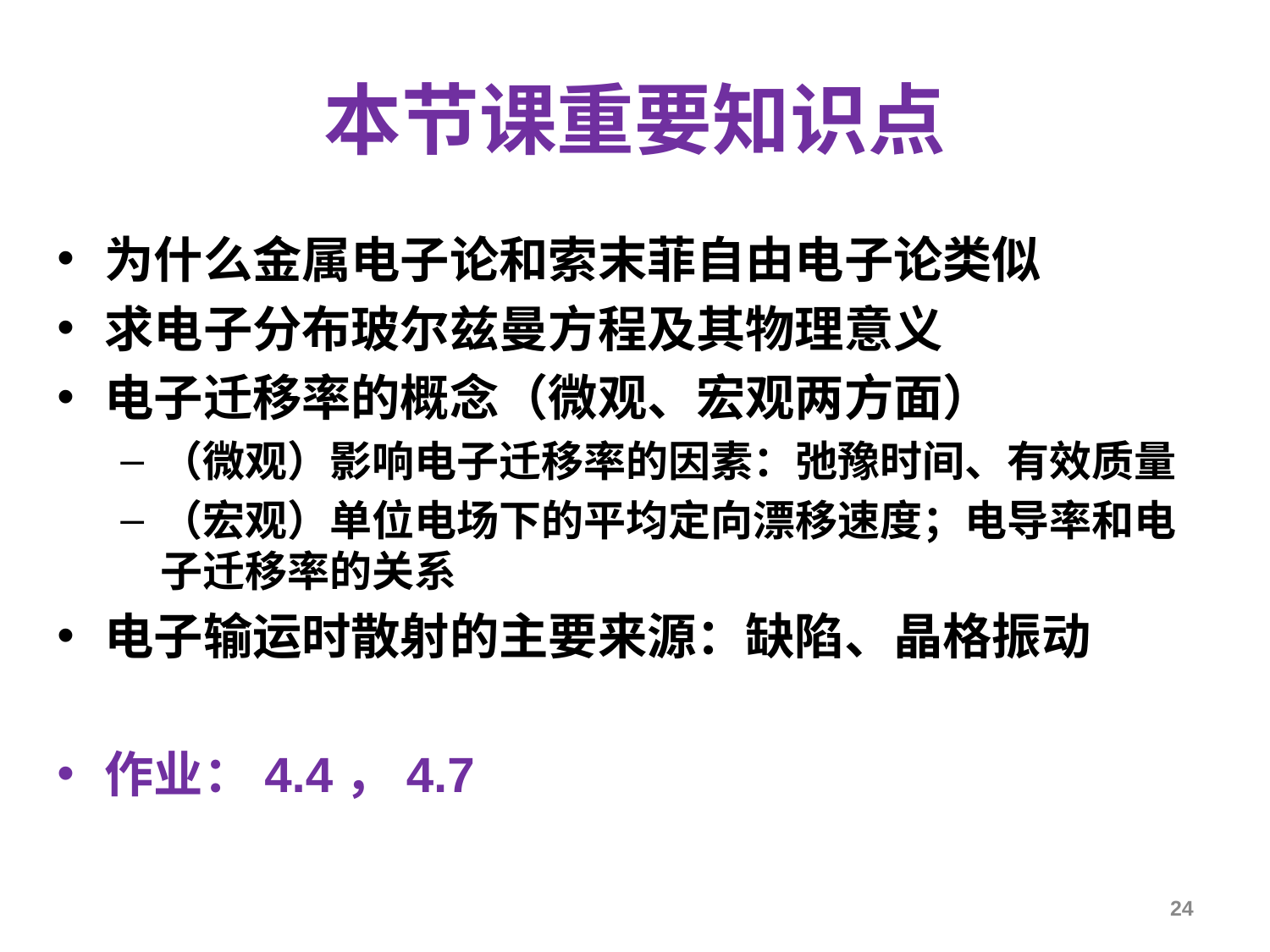

# 本节课重要知识点
为什么金属电子论和索末菲自由电子论类似
求电子分布玻尔兹曼方程及其物理意义
电子迁移率的概念（微观、宏观两方面）
（微观）影响电子迁移率的因素：弛豫时间、有效质量
（宏观）单位电场下的平均定向漂移速度；电导率和电子迁移率的关系
电子输运时散射的主要来源：缺陷、晶格振动

作业：4.4，4.7
24